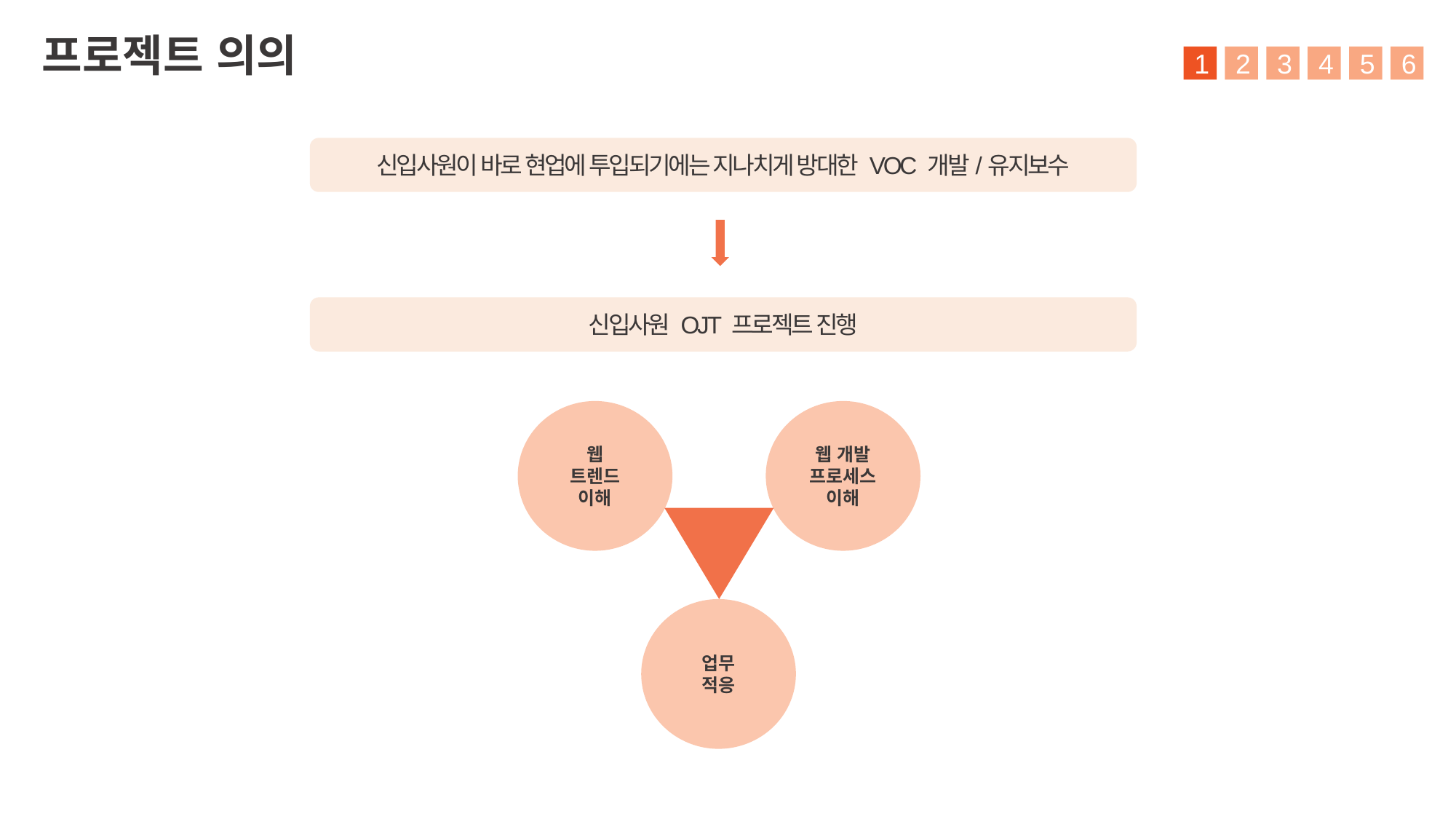

프로젝트 의의
1
2
3
4
5
6
신입사원이 바로 현업에 투입되기에는 지나치게 방대한 VOC 개발/유지보수

신입사원 OJT 프로젝트 진행
웹
트렌드
이해
웹 개발
프로세스
이해

업무
적응